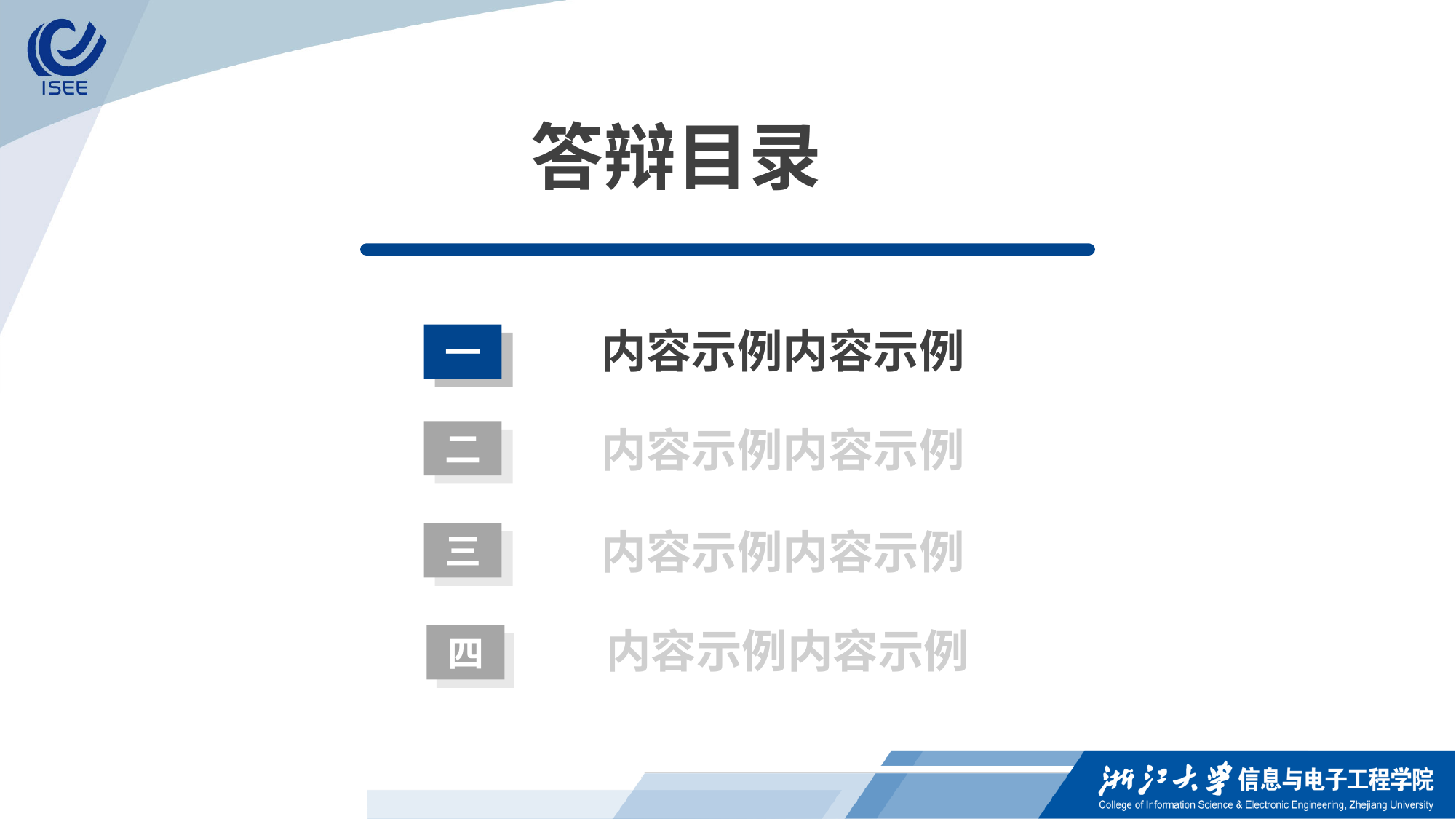

答辩目录

内容示例内容示例
一

内容示例内容示例
二

内容示例内容示例
三

内容示例内容示例
四